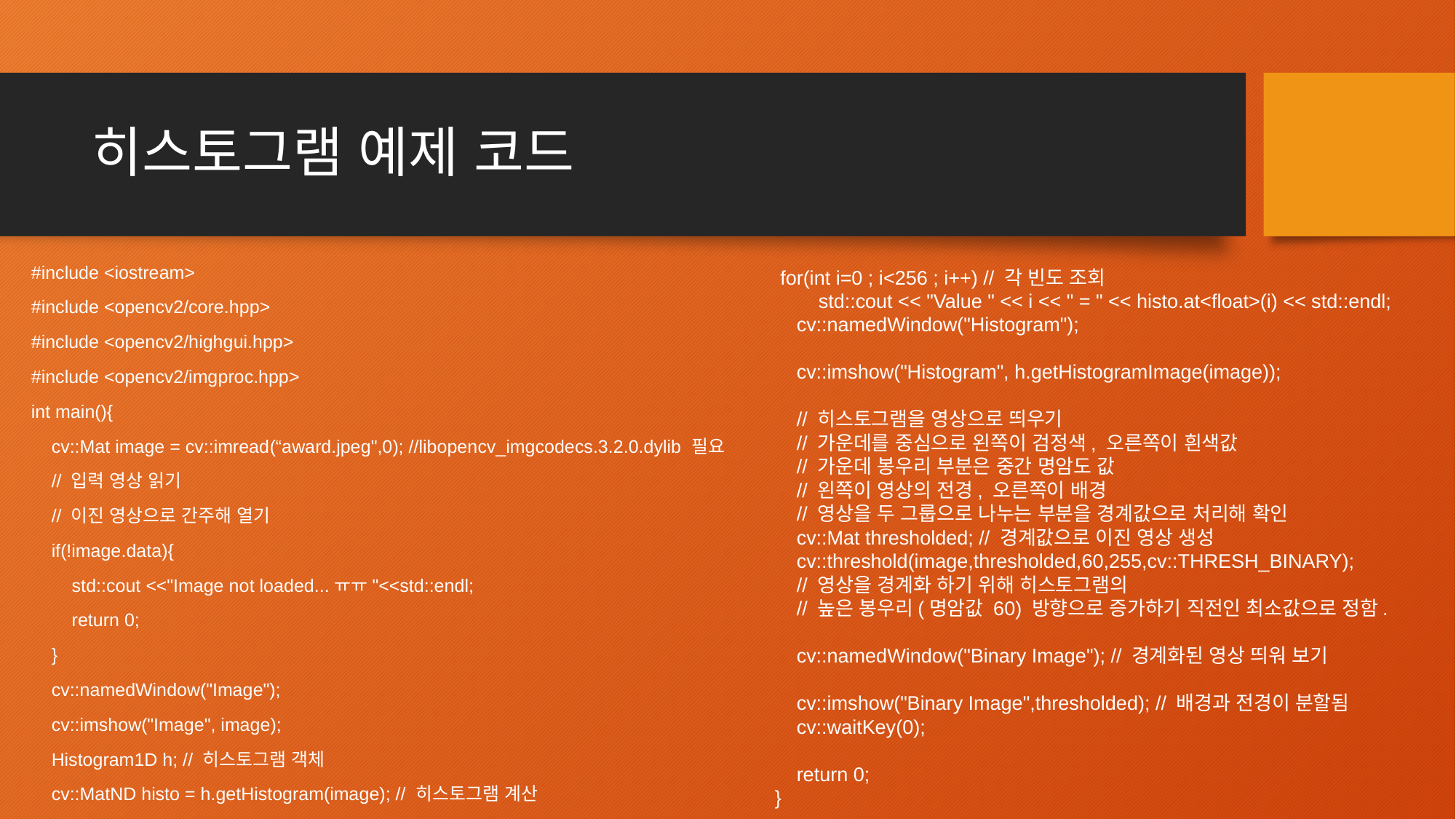

# 히스토그램 예제 코드
#include <iostream>
#include <opencv2/core.hpp>
#include <opencv2/highgui.hpp>
#include <opencv2/imgproc.hpp>
int main(){
    cv::Mat image = cv::imread(“award.jpeg",0); //libopencv_imgcodecs.3.2.0.dylib 필요
    // 입력 영상 읽기
    // 이진 영상으로 간주해 열기
    if(!image.data){
        std::cout <<"Image not loaded...ㅠㅠ"<<std::endl;
        return 0;
    }
    cv::namedWindow("Image");
    cv::imshow("Image", image);
    Histogram1D h; // 히스토그램 객체
    cv::MatND histo = h.getHistogram(image); // 히스토그램 계산

 for(int i=0 ; i<256 ; i++) // 각 빈도 조회
        std::cout << "Value " << i << " = " << histo.at<float>(i) << std::endl;
    cv::namedWindow("Histogram");

    cv::imshow("Histogram", h.getHistogramImage(image));

    // 히스토그램을 영상으로 띄우기
    // 가운데를 중심으로 왼쪽이 검정색, 오른쪽이 흰색값
    // 가운데 봉우리 부분은 중간 명암도 값
    // 왼쪽이 영상의 전경, 오른쪽이 배경
    // 영상을 두 그룹으로 나누는 부분을 경계값으로 처리해 확인
    cv::Mat thresholded; // 경계값으로 이진 영상 생성
    cv::threshold(image,thresholded,60,255,cv::THRESH_BINARY);
    // 영상을 경계화 하기 위해 히스토그램의
    // 높은 봉우리(명암값 60) 방향으로 증가하기 직전인 최소값으로 정함.

    cv::namedWindow("Binary Image"); // 경계화된 영상 띄워 보기

    cv::imshow("Binary Image",thresholded); // 배경과 전경이 분할됨
    cv::waitKey(0);

    return 0;
}